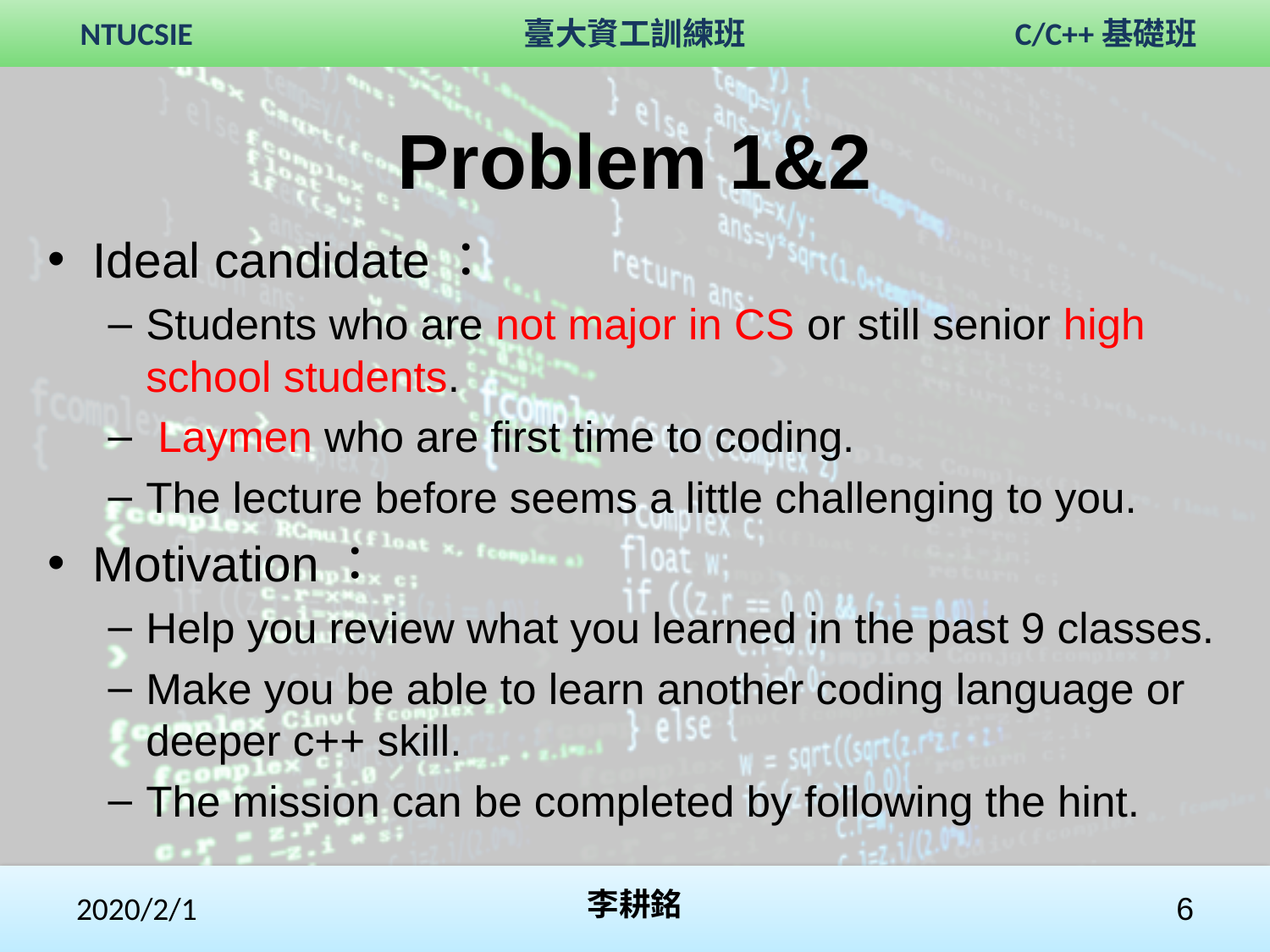

# Problem 1&2
Ideal candidate：
Students who are not major in CS or still senior high school students.
 Laymen who are first time to coding.
The lecture before seems a little challenging to you.
Motivation：
Help you review what you learned in the past 9 classes.
Make you be able to learn another coding language or deeper c++ skill.
The mission can be completed by following the hint.
2020/2/1
李耕銘
6